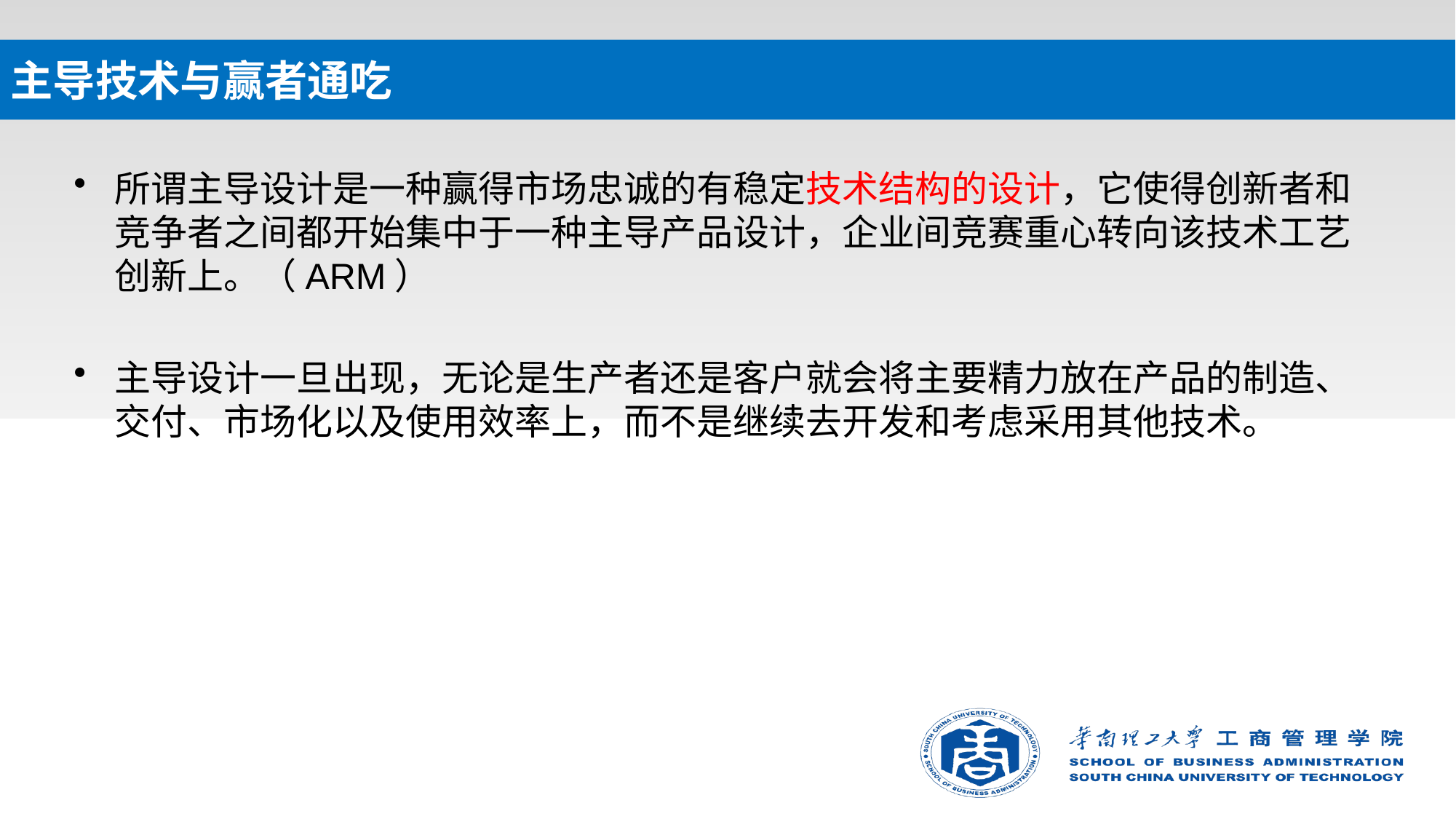

# 主导技术与赢者通吃
所谓主导设计是一种赢得市场忠诚的有稳定技术结构的设计，它使得创新者和竞争者之间都开始集中于一种主导产品设计，企业间竞赛重心转向该技术工艺创新上。（ARM）

主导设计一旦出现，无论是生产者还是客户就会将主要精力放在产品的制造、交付、市场化以及使用效率上，而不是继续去开发和考虑采用其他技术。